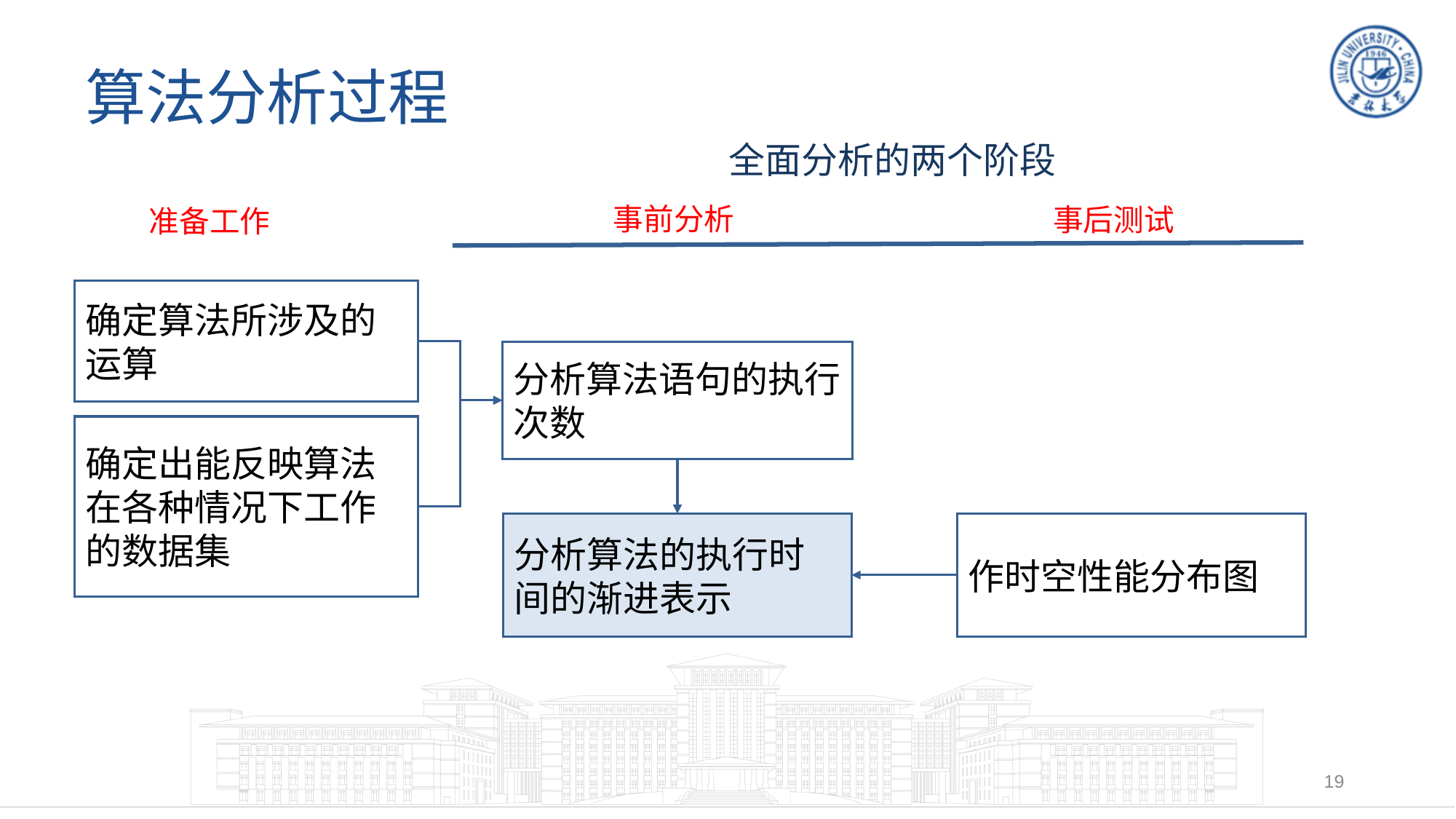

# 算法分析过程
全面分析的两个阶段
事前分析
事后测试
准备工作

确定算法所涉及的运算
分析算法语句的执行次数
确定出能反映算法在各种情况下工作的数据集
作时空性能分布图
分析算法的执行时间的渐进表示
19